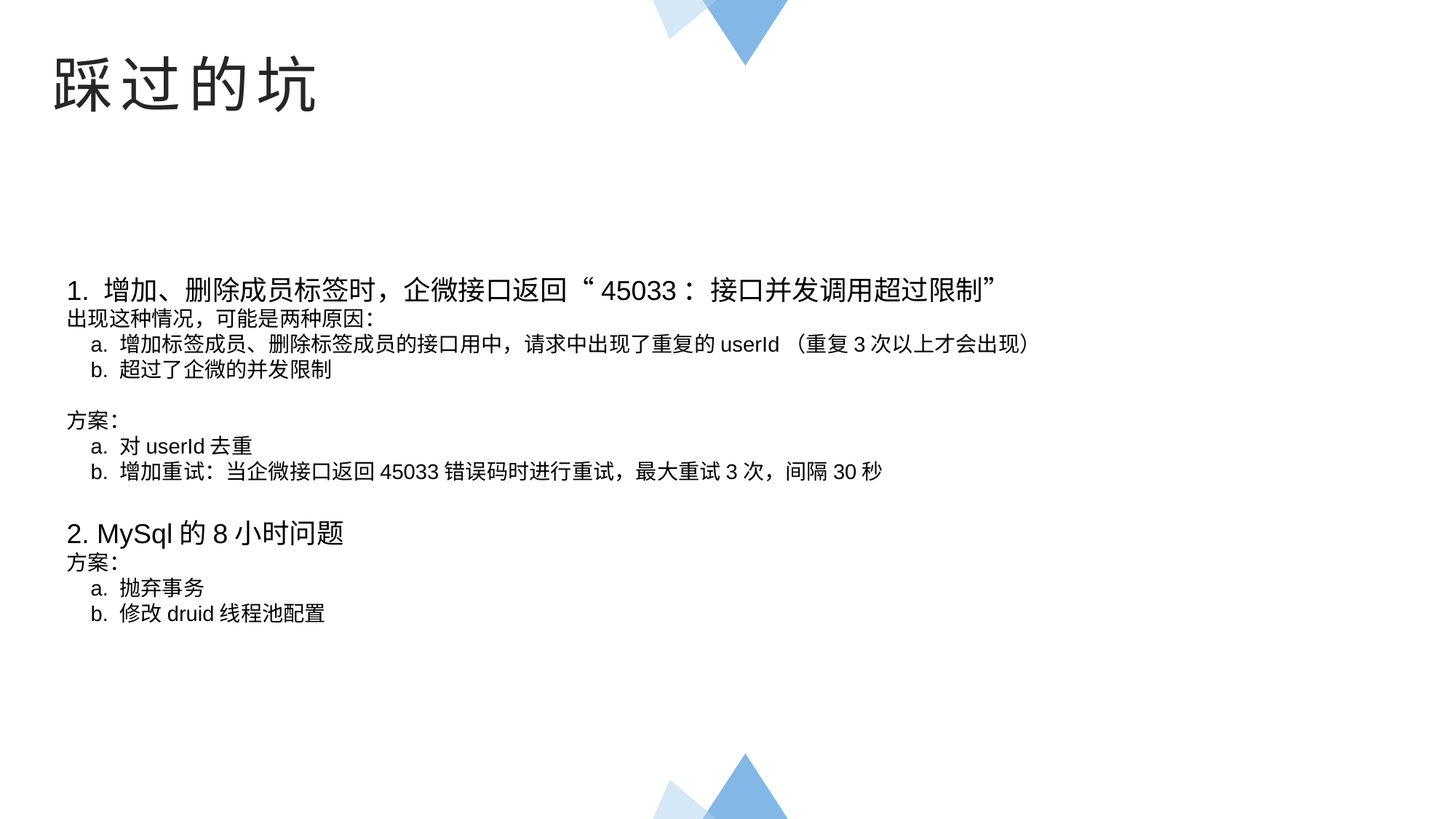

踩过的坑
1. 增加、删除成员标签时，企微接口返回“45033：接口并发调用超过限制”
出现这种情况，可能是两种原因：
    a. 增加标签成员、删除标签成员的接口用中，请求中出现了重复的userId（重复3次以上才会出现）
    b. 超过了企微的并发限制
方案：
    a. 对userId去重
    b. 增加重试：当企微接口返回45033错误码时进行重试，最大重试3次，间隔30秒

2. MySql的8小时问题
方案：
    a. 抛弃事务
    b. 修改druid线程池配置

28